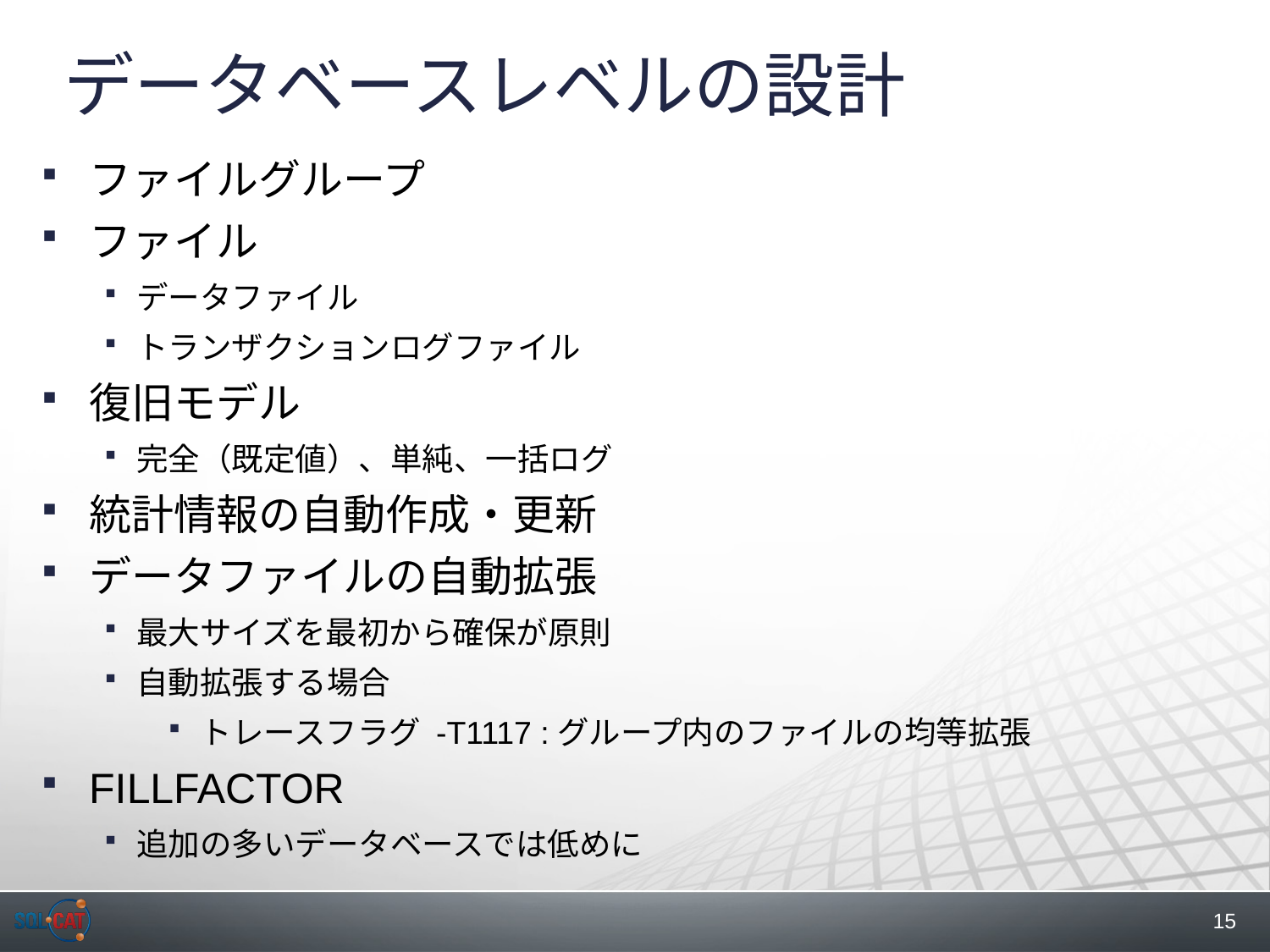

# データベースレベルの設計
ファイルグループ
ファイル
データファイル
トランザクションログファイル
復旧モデル
完全（既定値）、単純、一括ログ
統計情報の自動作成・更新
データファイルの自動拡張
最大サイズを最初から確保が原則
自動拡張する場合
トレースフラグ -T1117 :グループ内のファイルの均等拡張
FILLFACTOR
追加の多いデータベースでは低めに